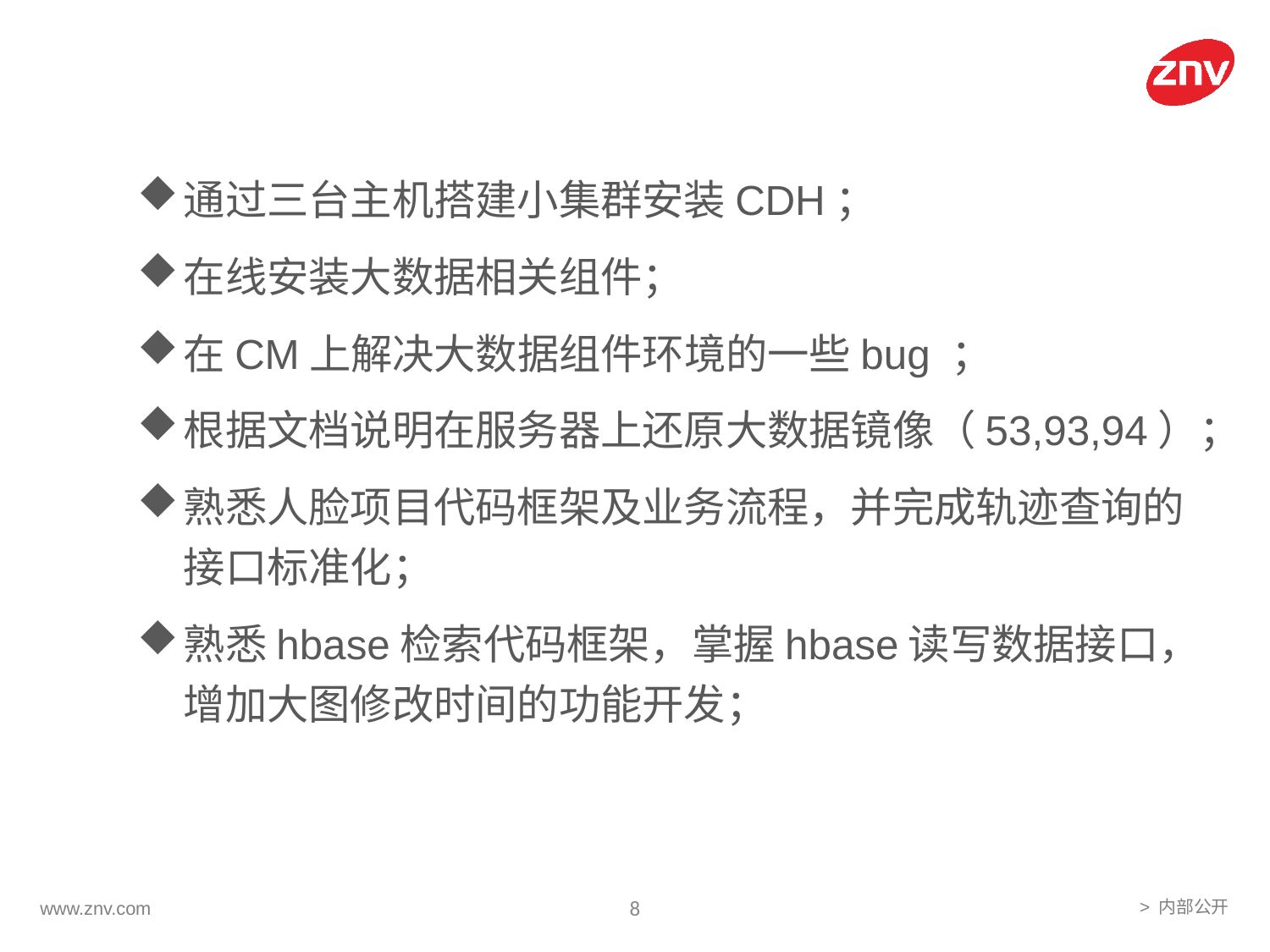

通过三台主机搭建小集群安装CDH；
在线安装大数据相关组件；
在CM上解决大数据组件环境的一些bug ；
根据文档说明在服务器上还原大数据镜像（53,93,94）；
熟悉人脸项目代码框架及业务流程，并完成轨迹查询的接口标准化；
熟悉hbase检索代码框架，掌握hbase读写数据接口，增加大图修改时间的功能开发；

8